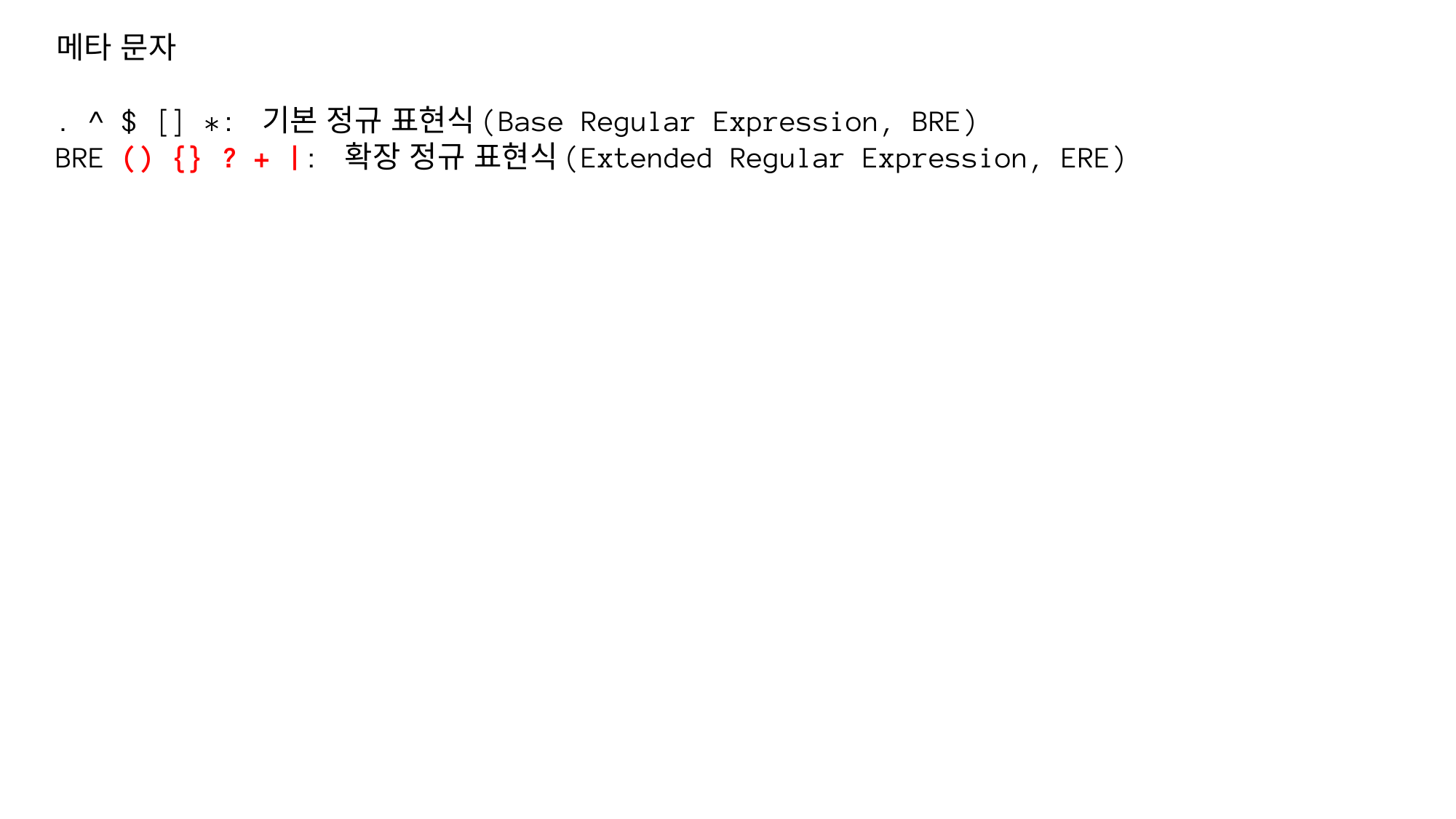

메타 문자

. ^ $ [] *: 기본 정규 표현식(Base Regular Expression, BRE)
BRE () {} ? + |: 확장 정규 표현식(Extended Regular Expression, ERE)